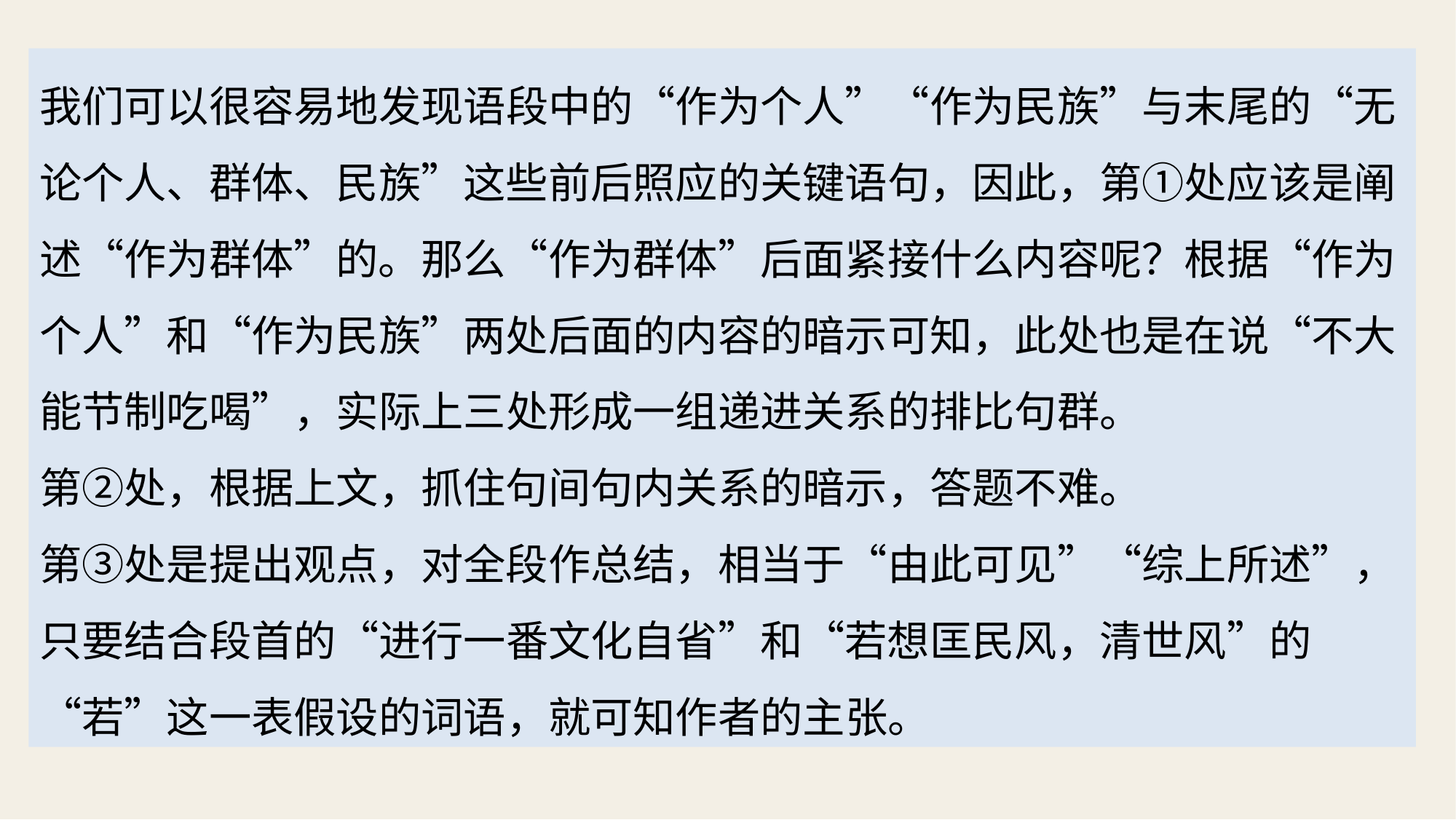

我们可以很容易地发现语段中的“作为个人”“作为民族”与末尾的“无论个人、群体、民族”这些前后照应的关键语句，因此，第①处应该是阐述“作为群体”的。那么“作为群体”后面紧接什么内容呢？根据“作为个人”和“作为民族”两处后面的内容的暗示可知，此处也是在说“不大能节制吃喝”，实际上三处形成一组递进关系的排比句群。
第②处，根据上文，抓住句间句内关系的暗示，答题不难。
第③处是提出观点，对全段作总结，相当于“由此可见”“综上所述”，只要结合段首的“进行一番文化自省”和“若想匡民风，清世风”的“若”这一表假设的词语，就可知作者的主张。